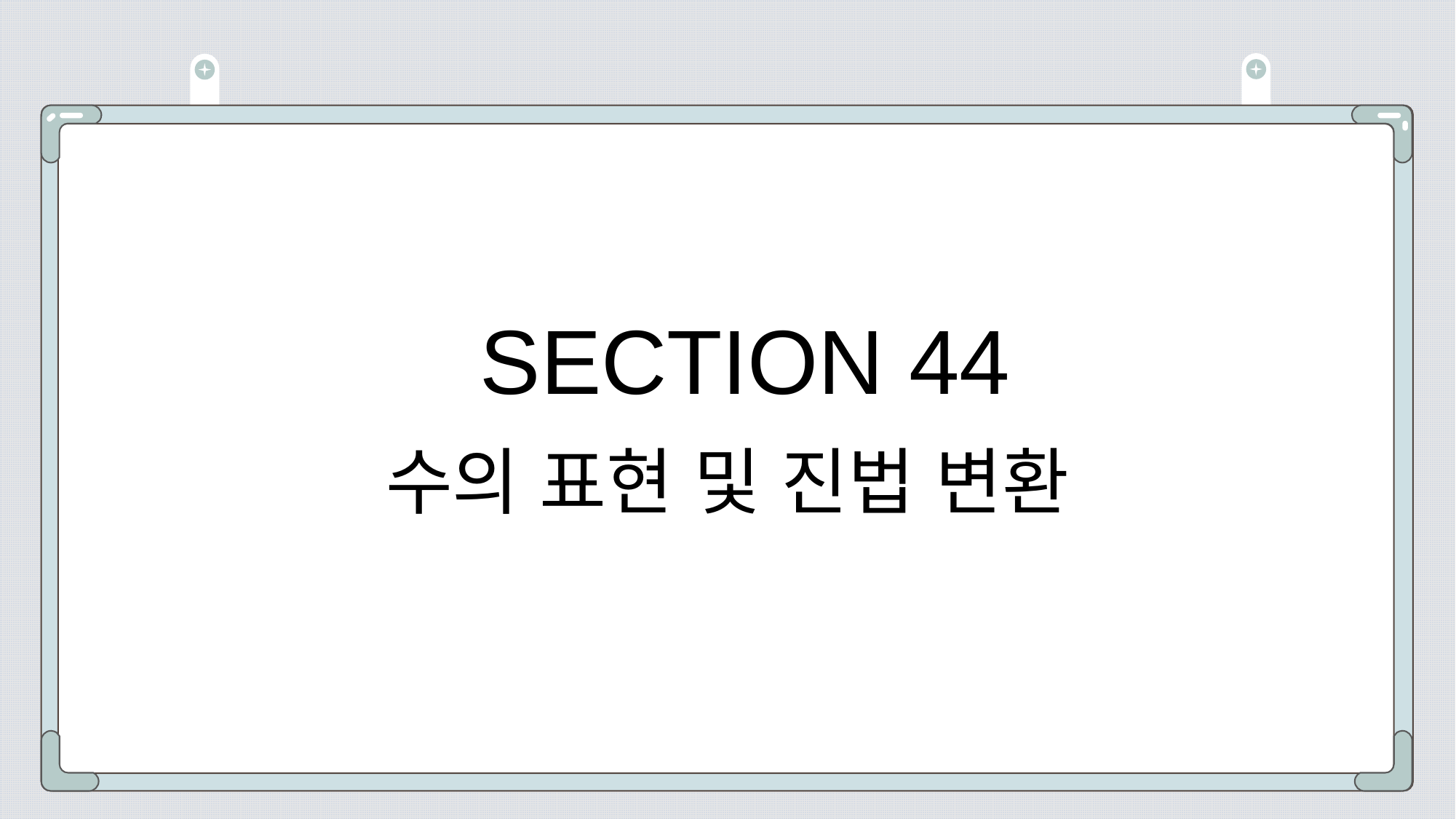

# SECTION 44
수의 표현 및 진법 변환